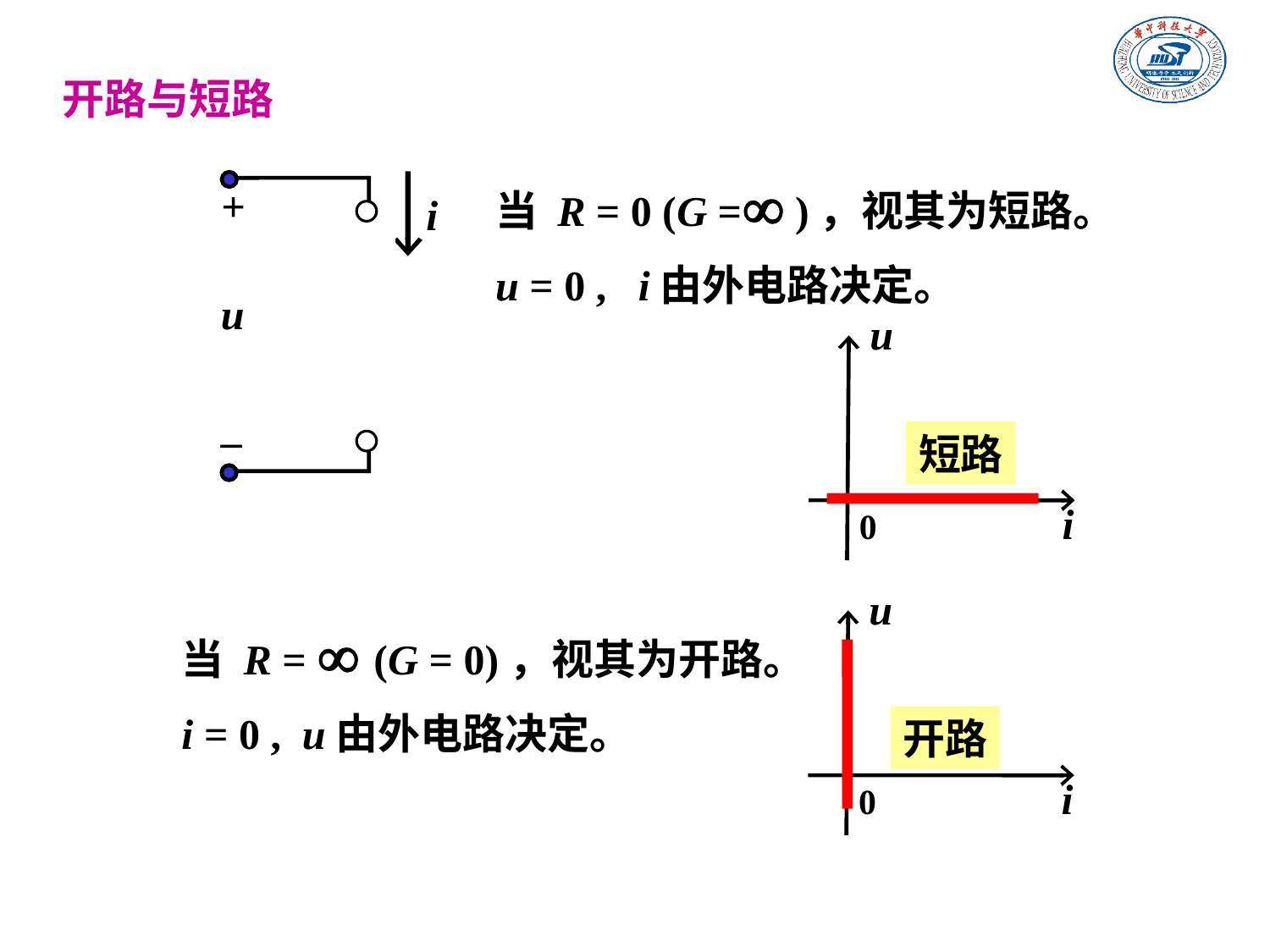

开路与短路
当 R = 0 (G =∞ )，视其为短路。
u = 0 ,   i由外电路决定。

+

i

u

R
–

u

i
0

短路

u

i
0

当 R = ∞ (G = 0)，视其为开路。
i = 0 ,  u由外电路决定。

开路